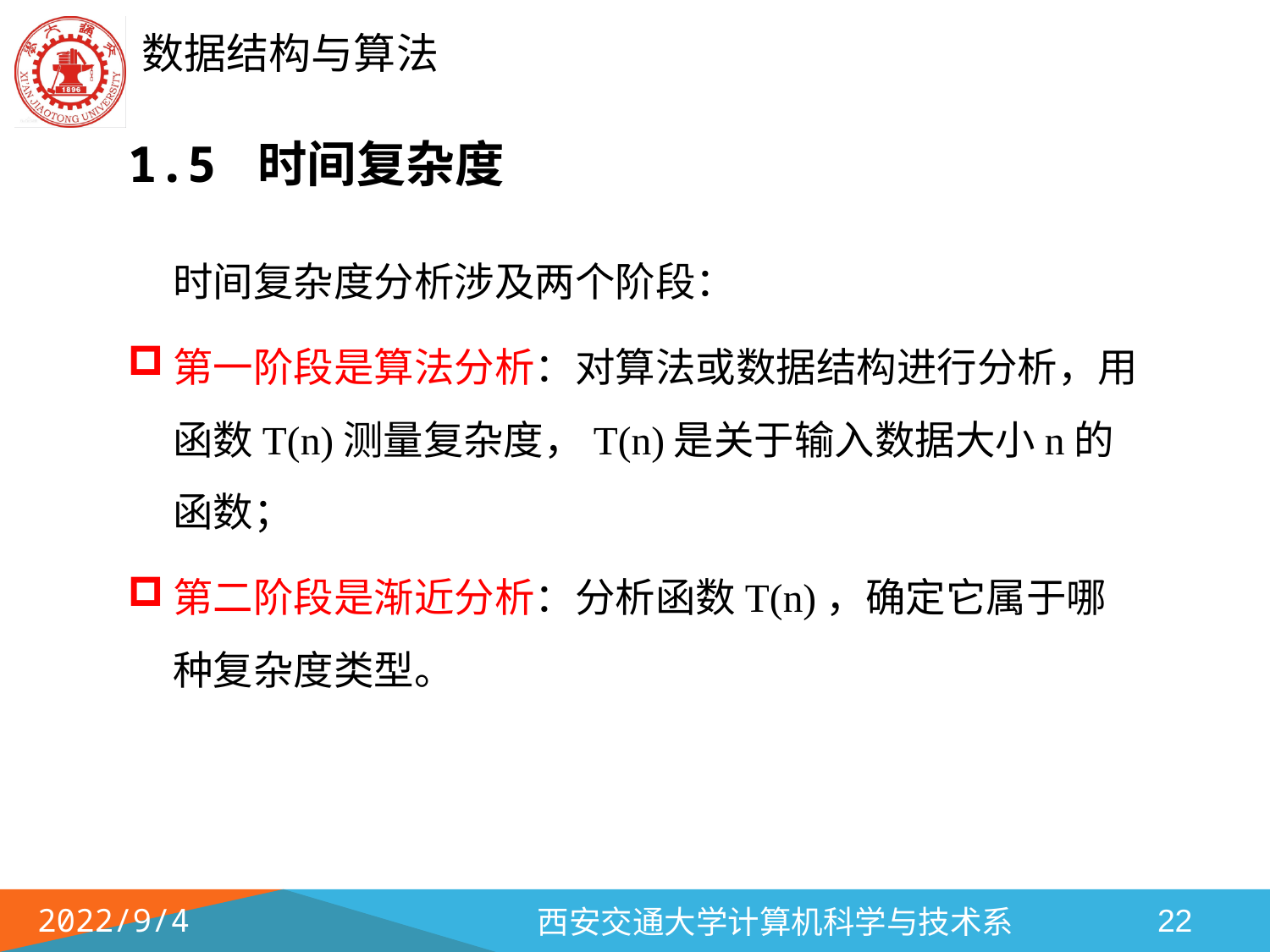

# 1.5 时间复杂度
	时间复杂度分析涉及两个阶段：
第一阶段是算法分析：对算法或数据结构进行分析，用函数T(n)测量复杂度，T(n)是关于输入数据大小n的函数；
第二阶段是渐近分析：分析函数T(n)，确定它属于哪种复杂度类型。